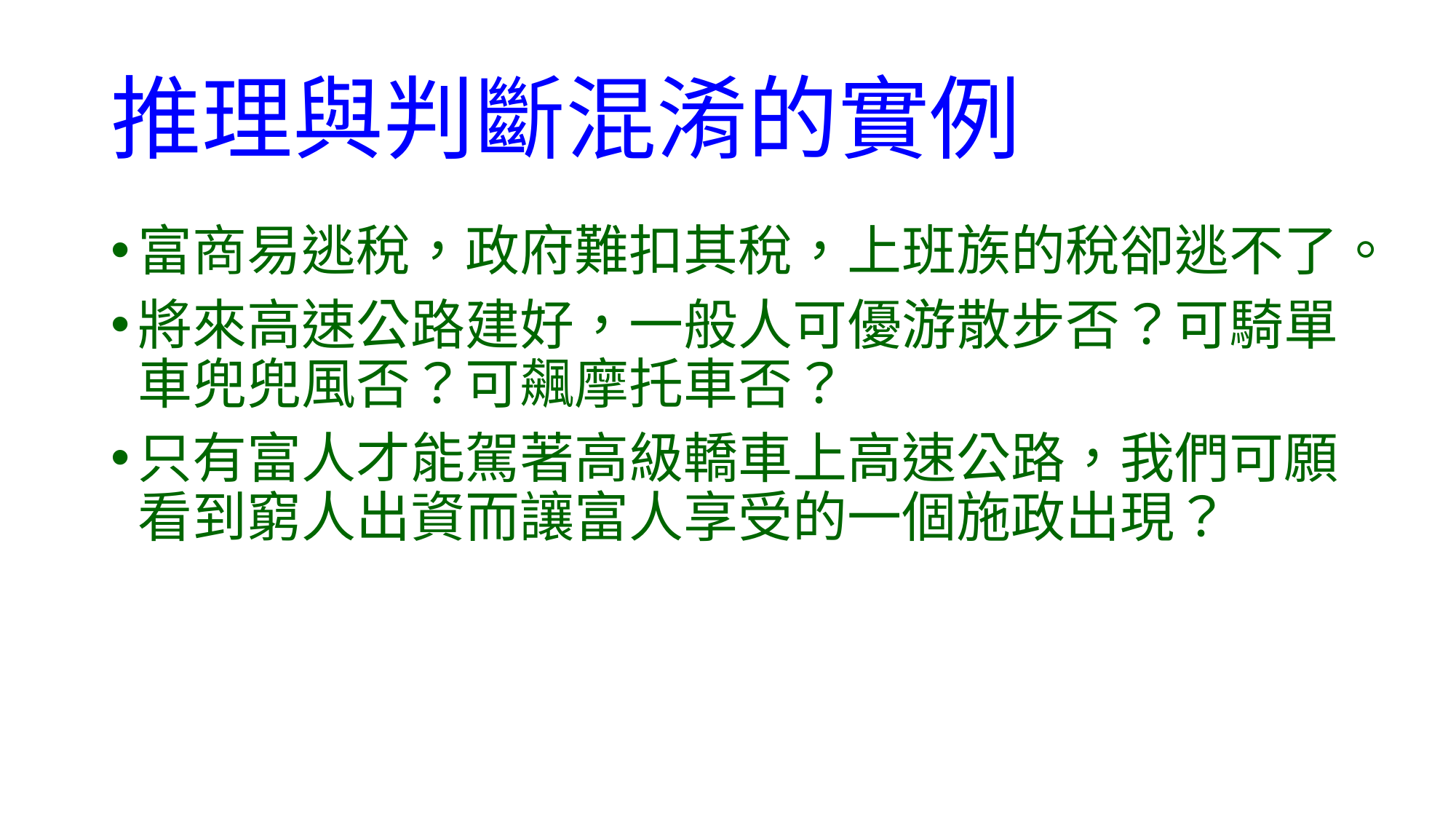

# 推理與判斷混淆的實例
富商易逃稅，政府難扣其稅，上班族的稅卻逃不了。
將來高速公路建好，一般人可優游散步否？可騎單車兜兜風否？可飆摩托車否？
只有富人才能駕著高級轎車上高速公路，我們可願看到窮人出資而讓富人享受的一個施政出現？